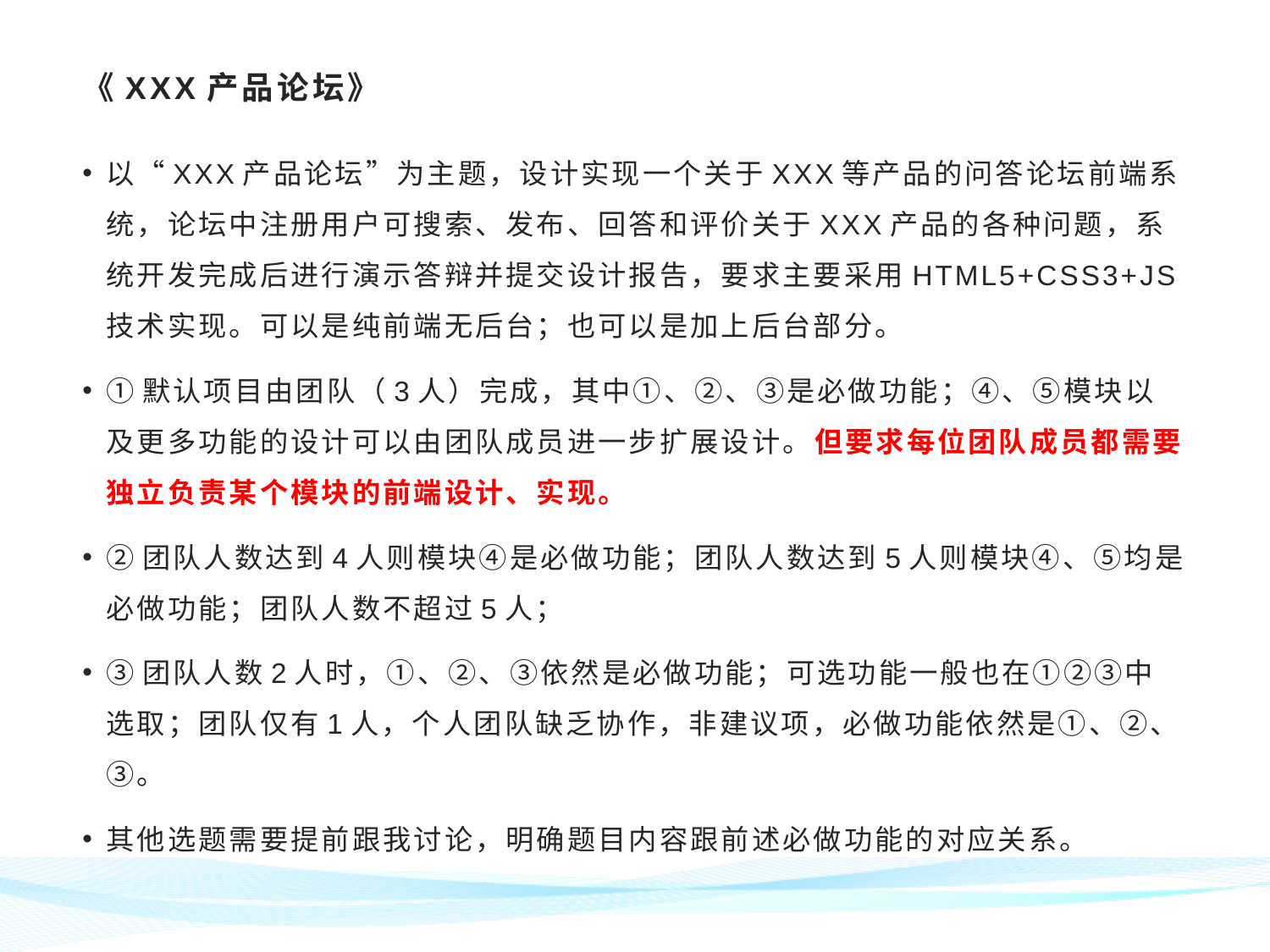

# 《XXX产品论坛》
以“XXX产品论坛”为主题，设计实现一个关于XXX等产品的问答论坛前端系统，论坛中注册用户可搜索、发布、回答和评价关于XXX产品的各种问题，系统开发完成后进行演示答辩并提交设计报告，要求主要采用HTML5+CSS3+JS技术实现。可以是纯前端无后台；也可以是加上后台部分。
①默认项目由团队（3人）完成，其中①、②、③是必做功能；④、⑤模块以及更多功能的设计可以由团队成员进一步扩展设计。但要求每位团队成员都需要独立负责某个模块的前端设计、实现。
②团队人数达到4人则模块④是必做功能；团队人数达到5人则模块④、⑤均是必做功能；团队人数不超过5人；
③团队人数2人时，①、②、③依然是必做功能；可选功能一般也在①②③中选取；团队仅有1人，个人团队缺乏协作，非建议项，必做功能依然是①、②、③。
其他选题需要提前跟我讨论，明确题目内容跟前述必做功能的对应关系。